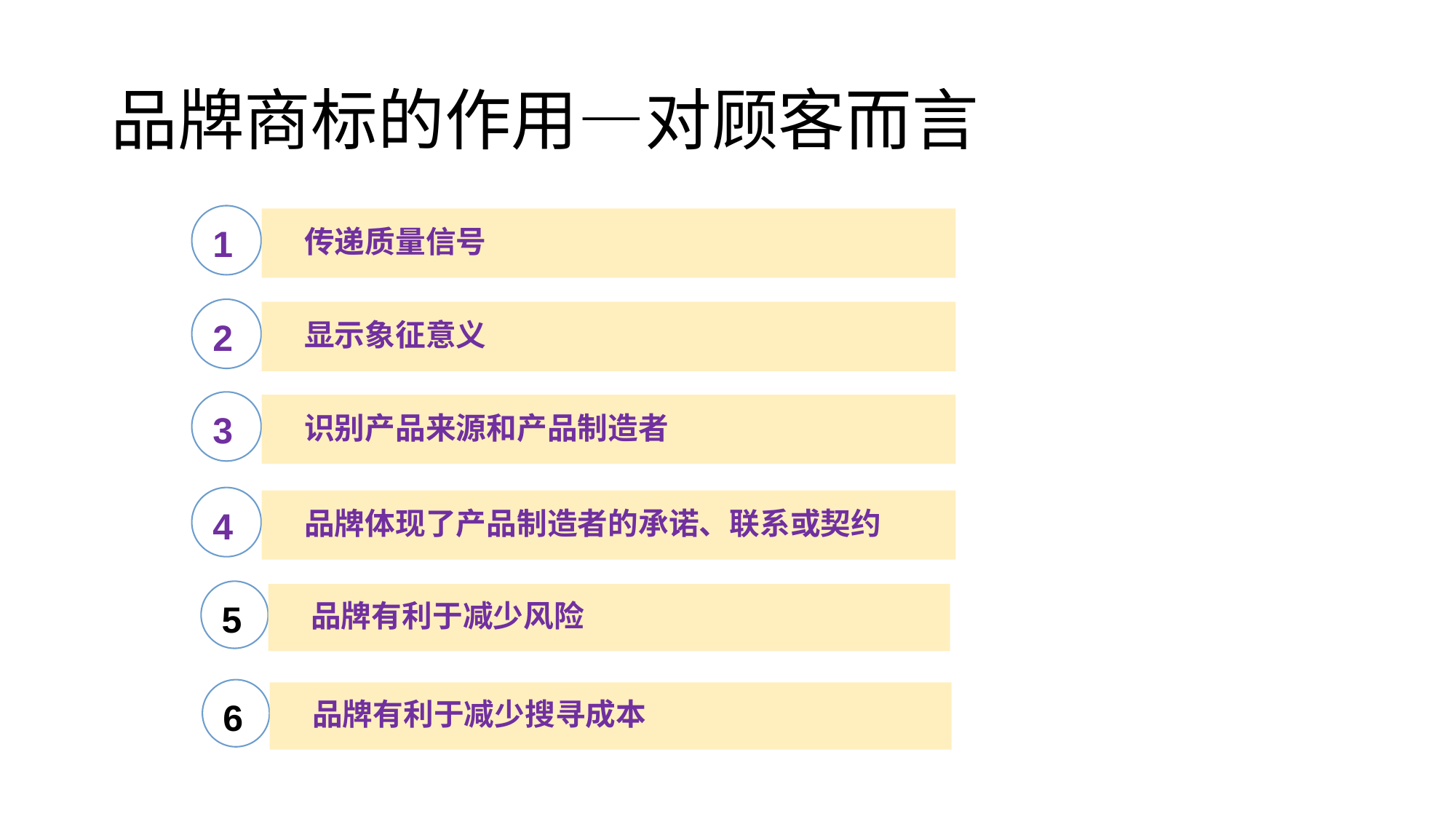

# 品牌商标的作用—对顾客而言
1
传递质量信号
2
显示象征意义
3
识别产品来源和产品制造者
4
品牌体现了产品制造者的承诺、联系或契约
5
品牌有利于减少风险
6
品牌有利于减少搜寻成本